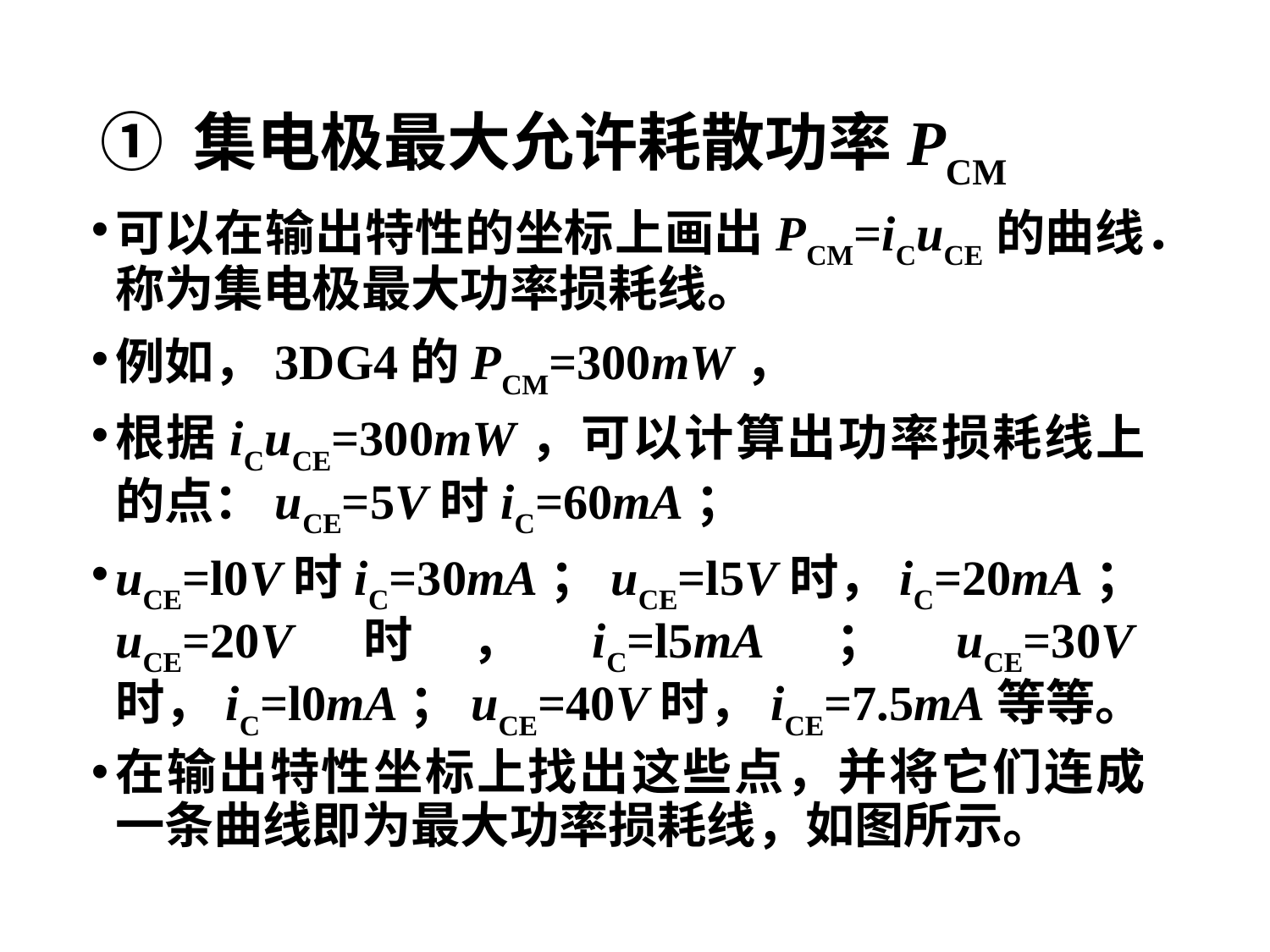

# ① 集电极最大允许耗散功率PCM
可以在输出特性的坐标上画出PCM=iCuCE的曲线．称为集电极最大功率损耗线。
例如，3DG4的PCM=300mW，
根据iCuCE=300mW，可以计算出功率损耗线上的点：uCE=5V时iC=60mA；
uCE=l0V时iC=30mA；uCE=l5V时，iC=20mA；uCE=20V时，iC=l5mA；uCE=30V时，iC=l0mA；uCE=40V时，iCE=7.5mA等等。
在输出特性坐标上找出这些点，并将它们连成一条曲线即为最大功率损耗线，如图所示。